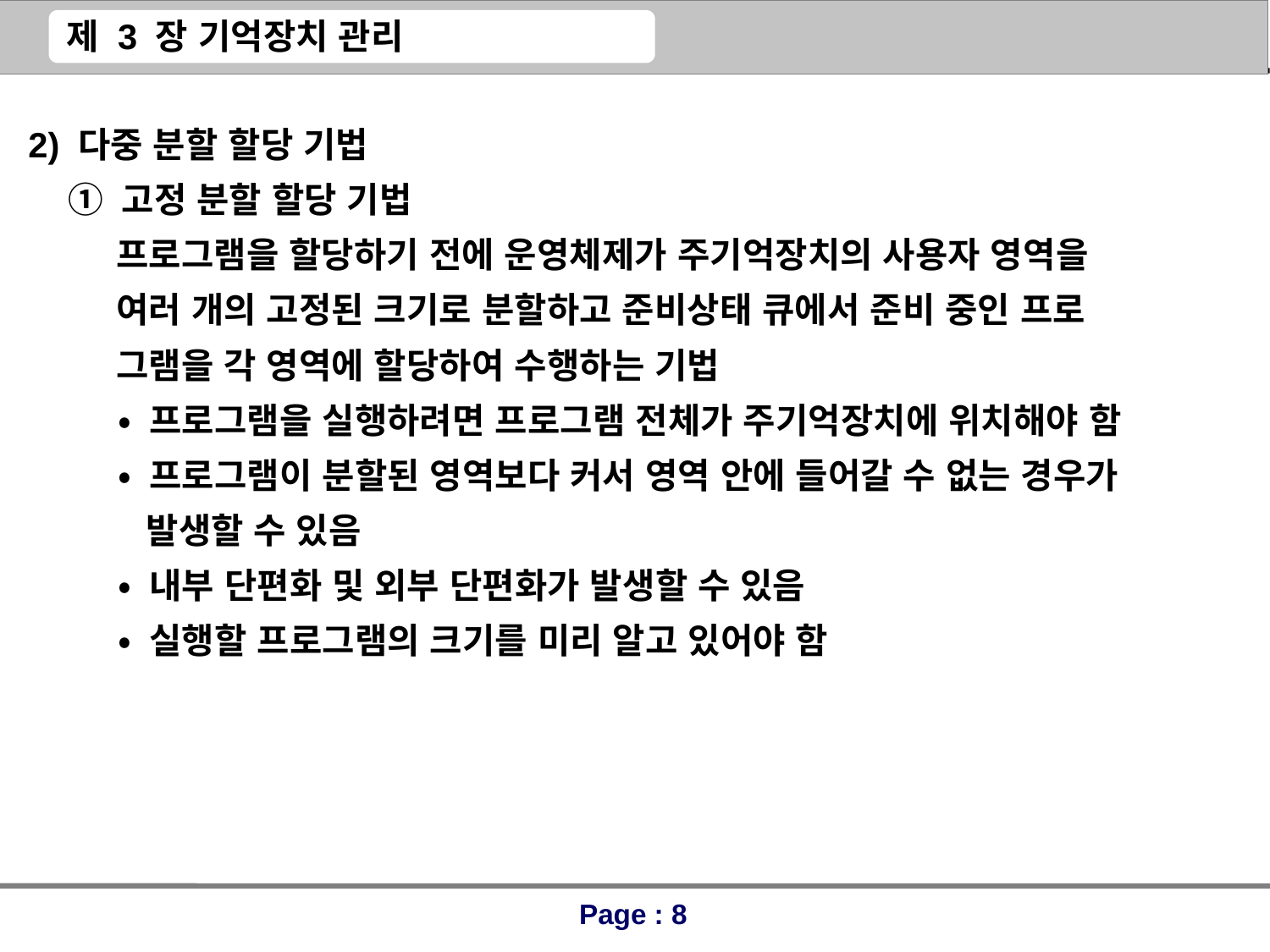

2) 다중 분할 할당 기법
    ① 고정 분할 할당 기법
        프로그램을 할당하기 전에 운영체제가 주기억장치의 사용자 영역을
        여러 개의 고정된 크기로 분할하고 준비상태 큐에서 준비 중인 프로
        그램을 각 영역에 할당하여 수행하는 기법
         • 프로그램을 실행하려면 프로그램 전체가 주기억장치에 위치해야 함
         • 프로그램이 분할된 영역보다 커서 영역 안에 들어갈 수 없는 경우가
           발생할 수 있음
         • 내부 단편화 및 외부 단편화가 발생할 수 있음
         • 실행할 프로그램의 크기를 미리 알고 있어야 함
Page : 8